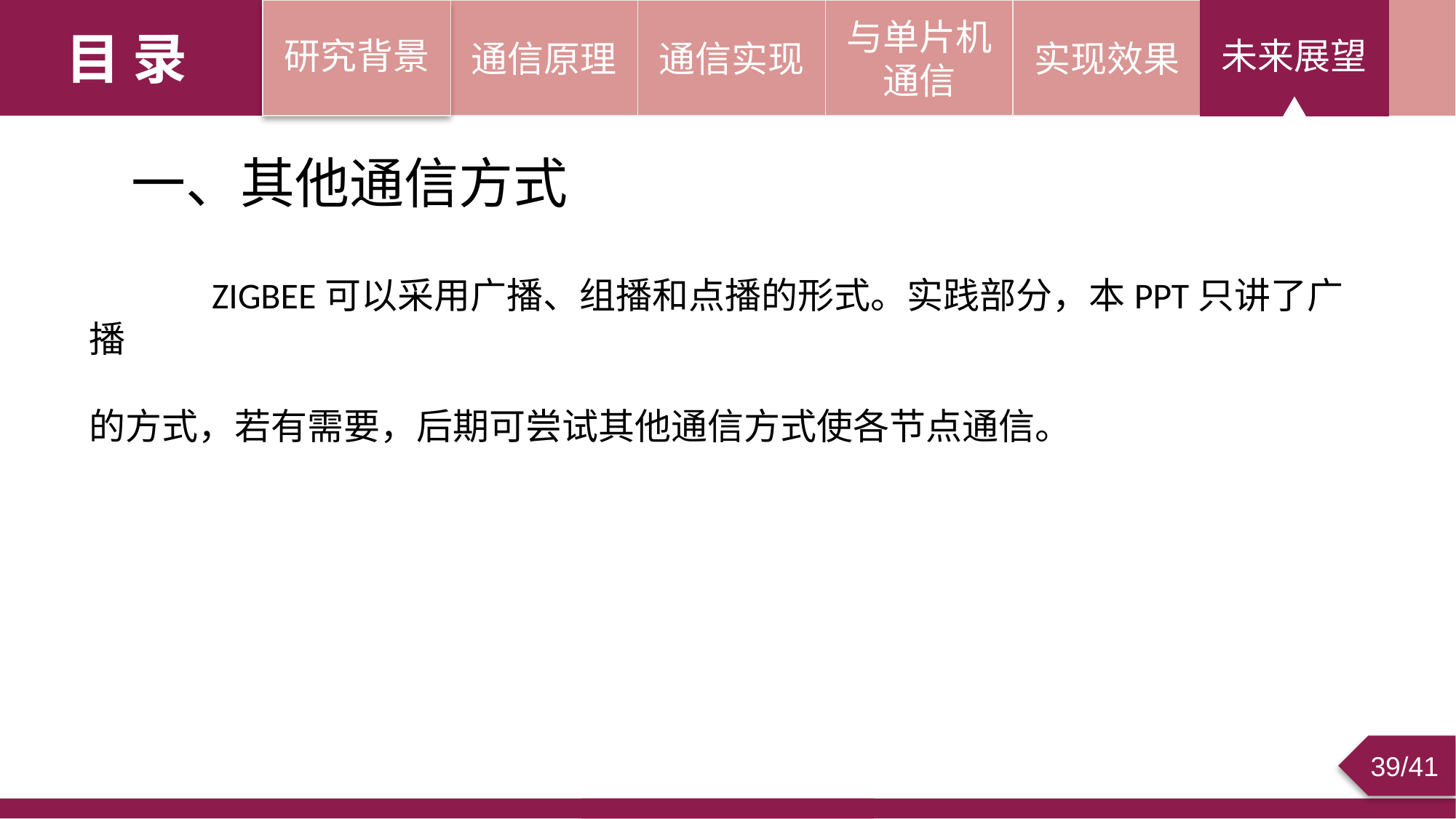

研究背景
通信原理
通信实现
与单片机通信
实现效果
未来展望

目 录

一、其他通信方式

               ZIGBEE可以采用广播、组播和点播的形式。实践部分，本PPT只讲了广播

的方式，若有需要，后期可尝试其他通信方式使各节点通信。
39/41